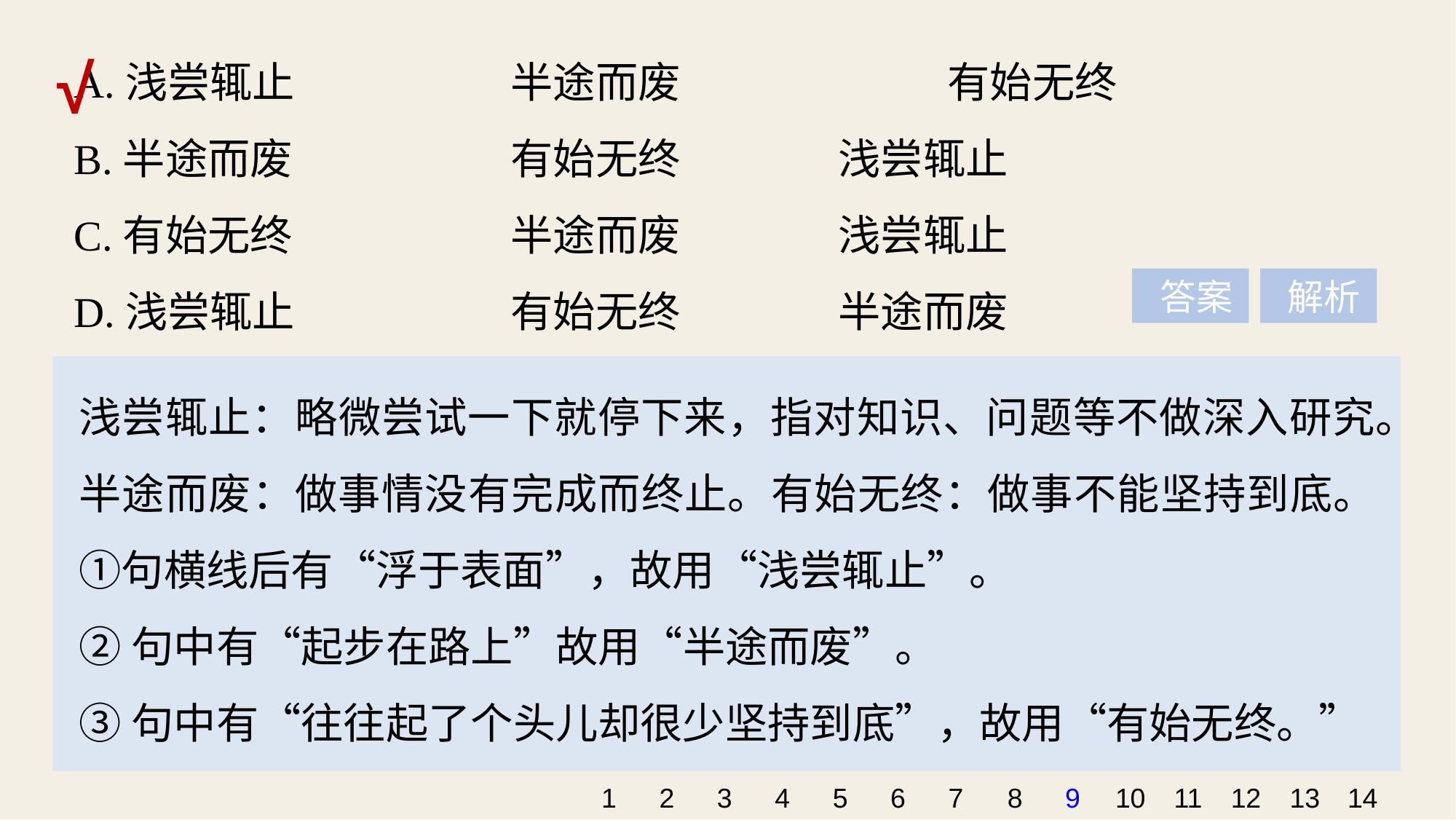

A.浅尝辄止　　　　	半途而废　　　　	有始无终
B.半途而废  		有始无终  		浅尝辄止
C.有始无终  		半途而废  		浅尝辄止
D.浅尝辄止  		有始无终  		半途而废
√
 答案
 解析

浅尝辄止：略微尝试一下就停下来，指对知识、问题等不做深入研究。半途而废：做事情没有完成而终止。有始无终：做事不能坚持到底。①句横线后有“浮于表面”，故用“浅尝辄止”。
②句中有“起步在路上”故用“半途而废”。
③句中有“往往起了个头儿却很少坚持到底”，故用“有始无终。”
1
2
3
4
5
6
7
8
9
10
11
12
13
14